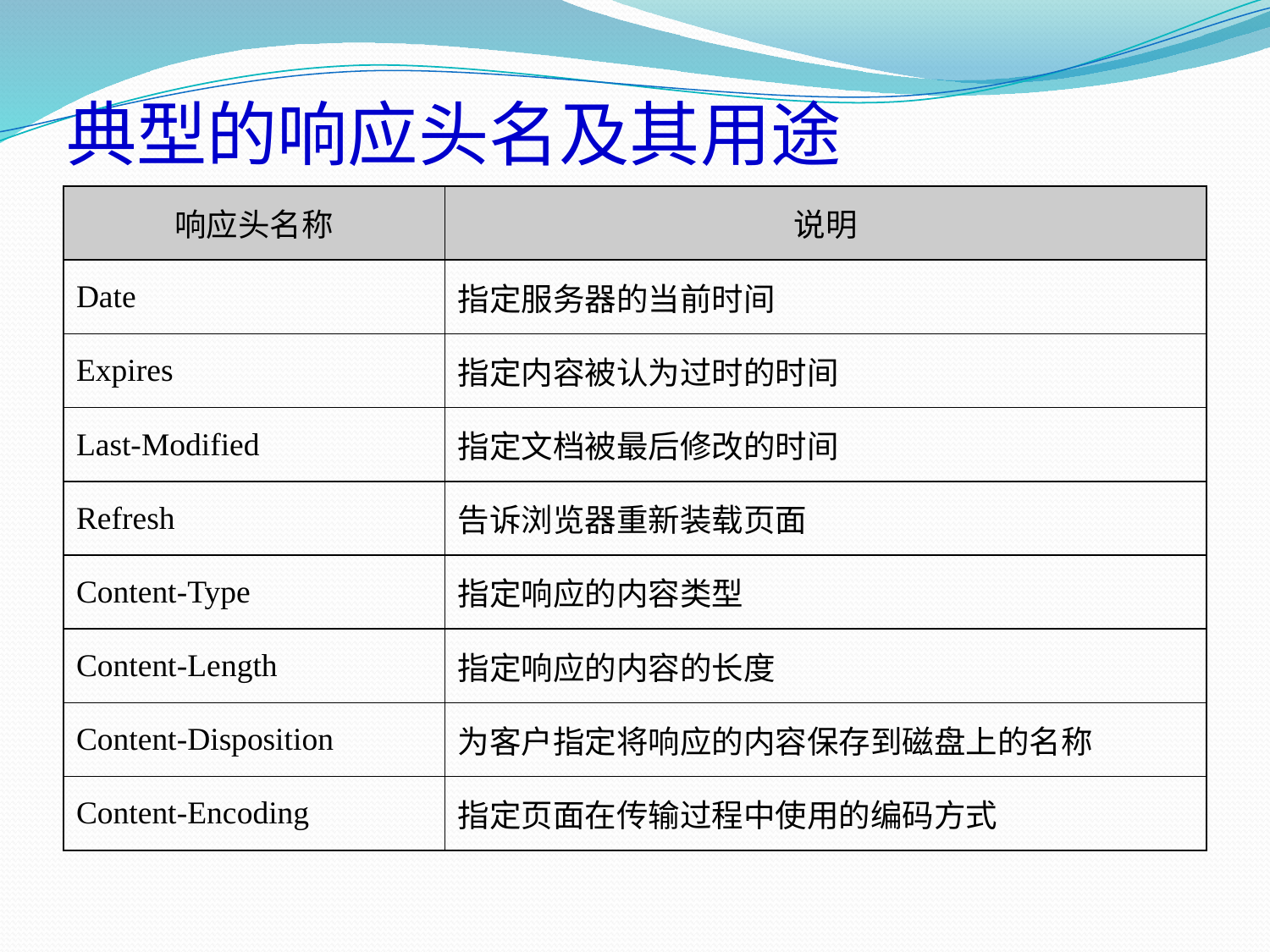

# 典型的响应头名及其用途
| 响应头名称 | 说明 |
| --- | --- |
| Date | 指定服务器的当前时间 |
| Expires | 指定内容被认为过时的时间 |
| Last-Modified | 指定文档被最后修改的时间 |
| Refresh | 告诉浏览器重新装载页面 |
| Content-Type | 指定响应的内容类型 |
| Content-Length | 指定响应的内容的长度 |
| Content-Disposition | 为客户指定将响应的内容保存到磁盘上的名称 |
| Content-Encoding | 指定页面在传输过程中使用的编码方式 |